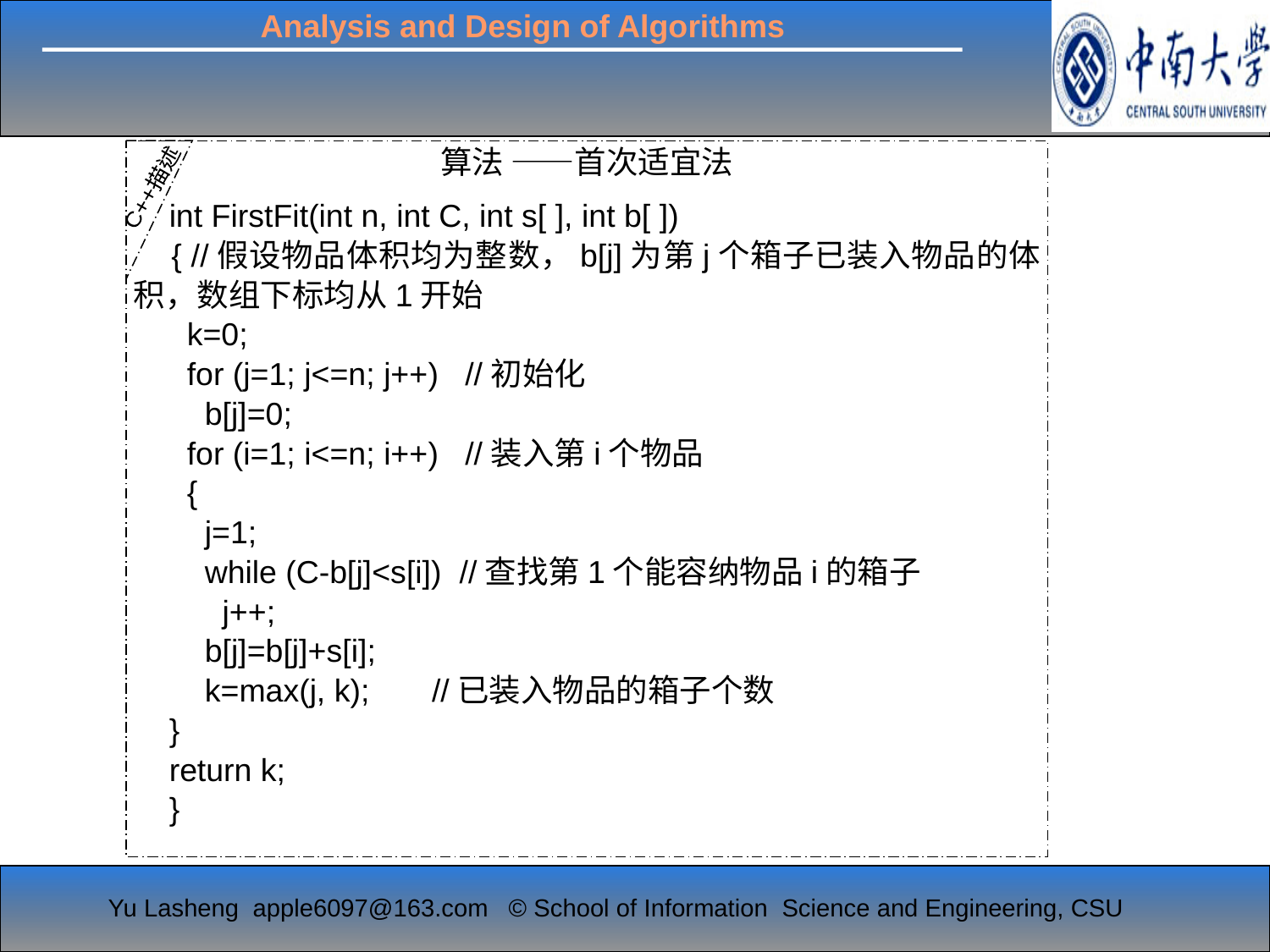

C++描述
算法 ——首次适宜法
    int FirstFit(int n, int C, int s[ ], int b[ ])
    { //假设物品体积均为整数，b[j]为第j个箱子已装入物品的体积，数组下标均从1开始
      k=0;
      for (j=1; j<=n; j++)   //初始化
        b[j]=0;
      for (i=1; i<=n; i++)   //装入第i个物品
      {
        j=1;
        while (C-b[j]<s[i])  //查找第1个能容纳物品i的箱子
          j++;
        b[j]=b[j]+s[i];
        k=max(j, k);       //已装入物品的箱子个数
    }
    return k;
    }